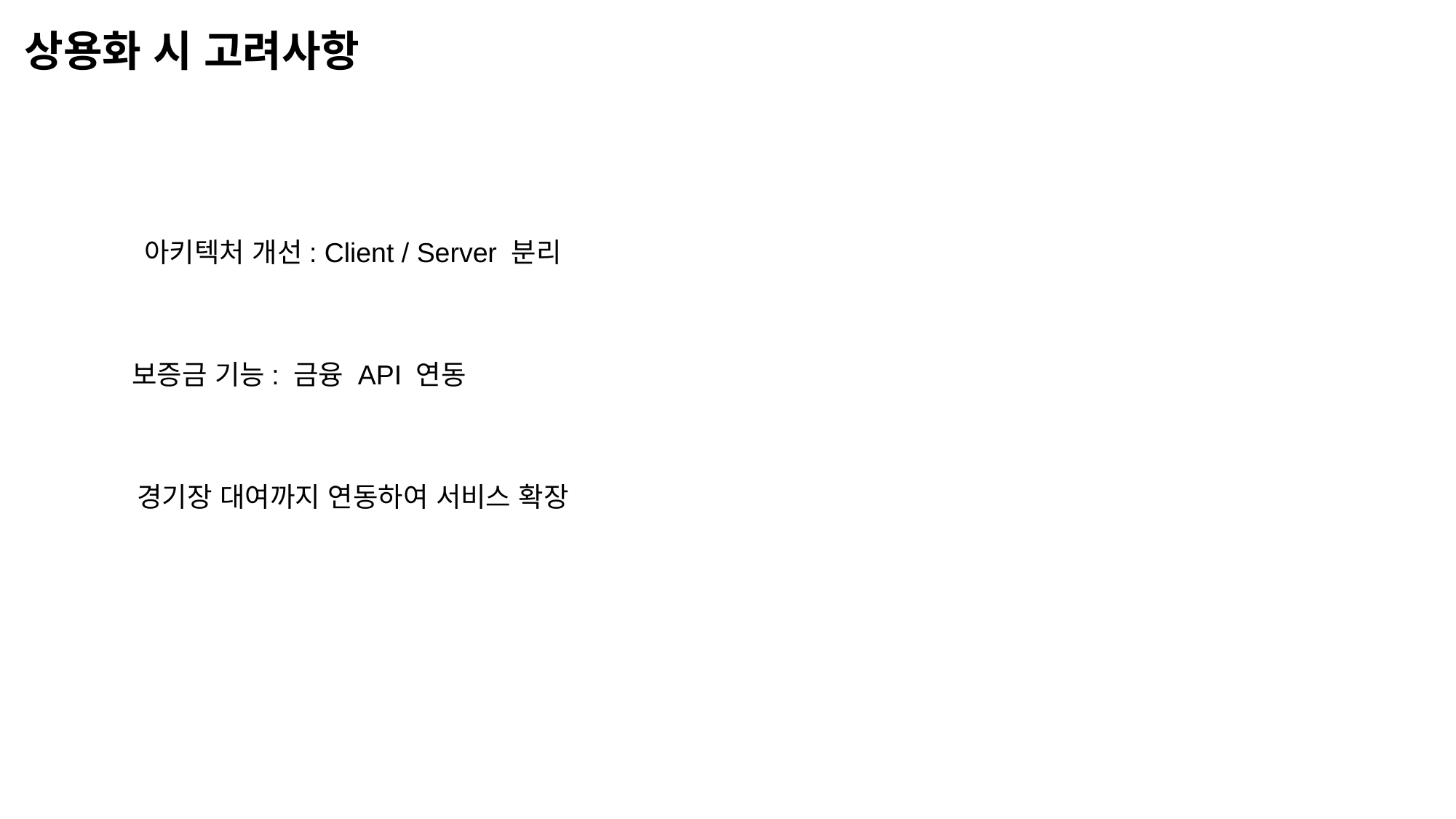

상용화 시 고려사항
아키텍처 개선: Client / Server 분리
보증금 기능: 금융 API 연동
경기장 대여까지 연동하여 서비스 확장